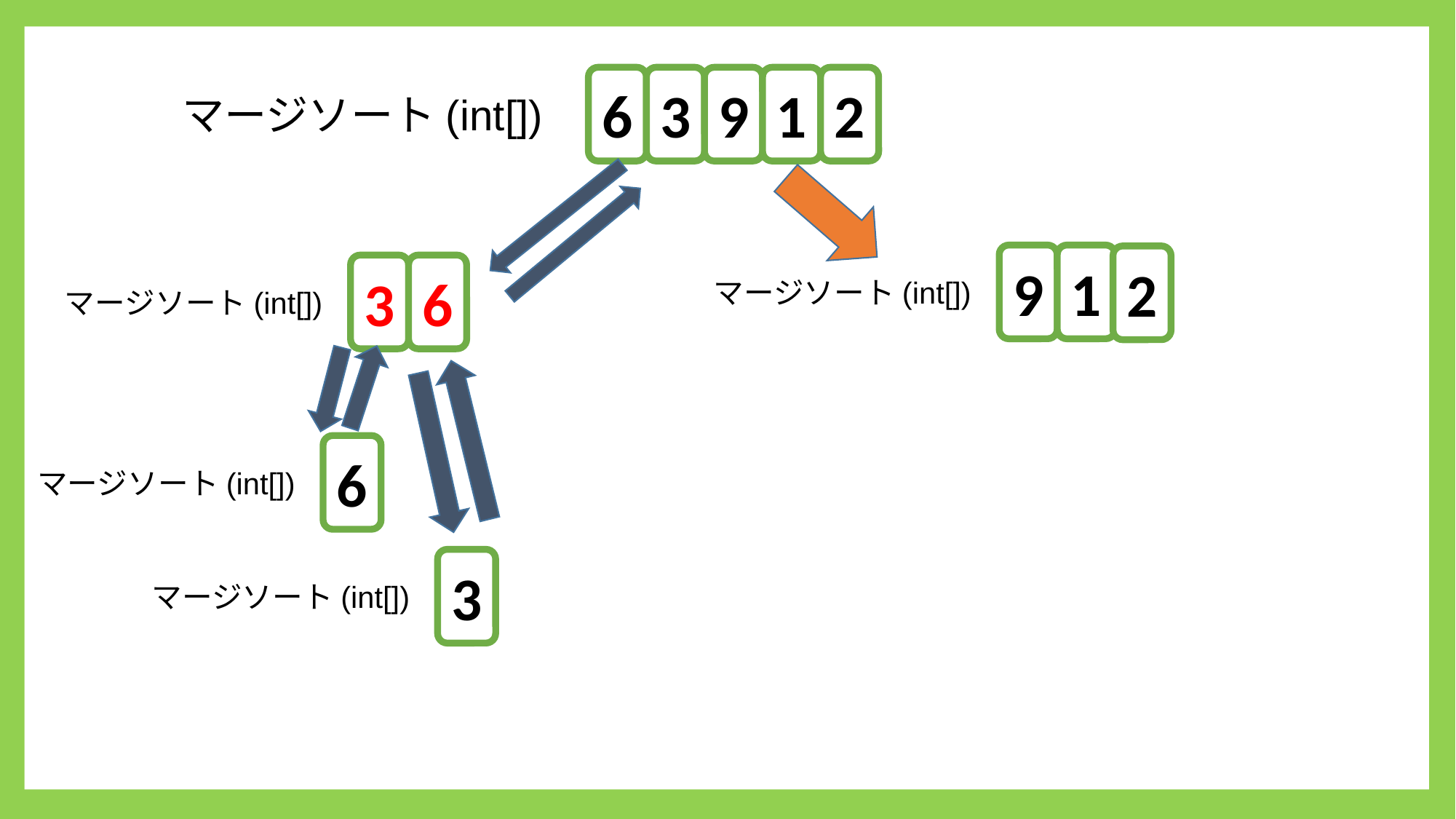

6
3
9
1
2
マージソート(int[])

9
1
2
3
6
マージソート(int[])
マージソート(int[])

6
マージソート(int[])
3
マージソート(int[])